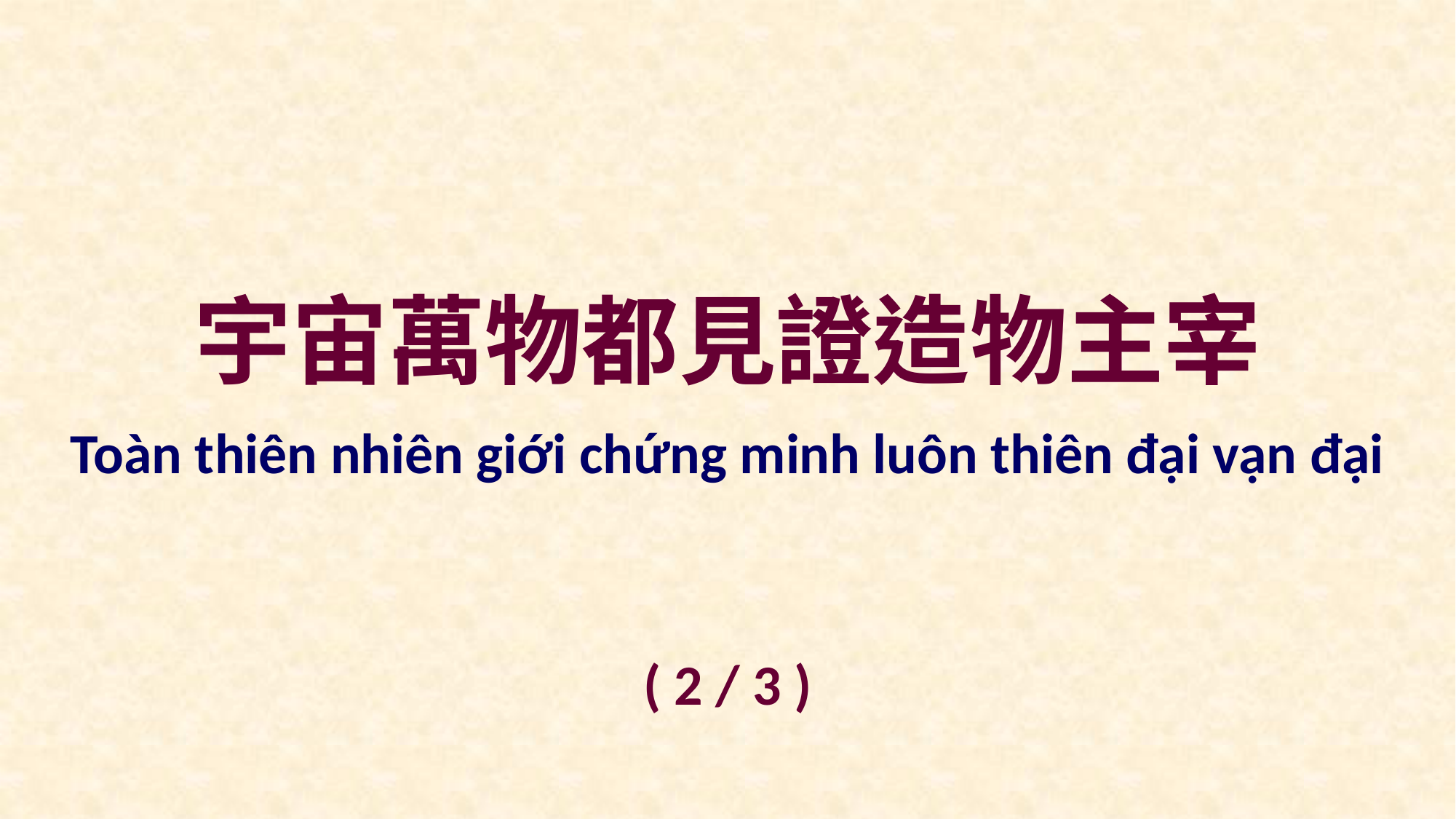

宇宙萬物都見證造物主宰
Toàn thiên nhiên giới chứng minh luôn thiên đại vạn đại
( 2 / 3 )